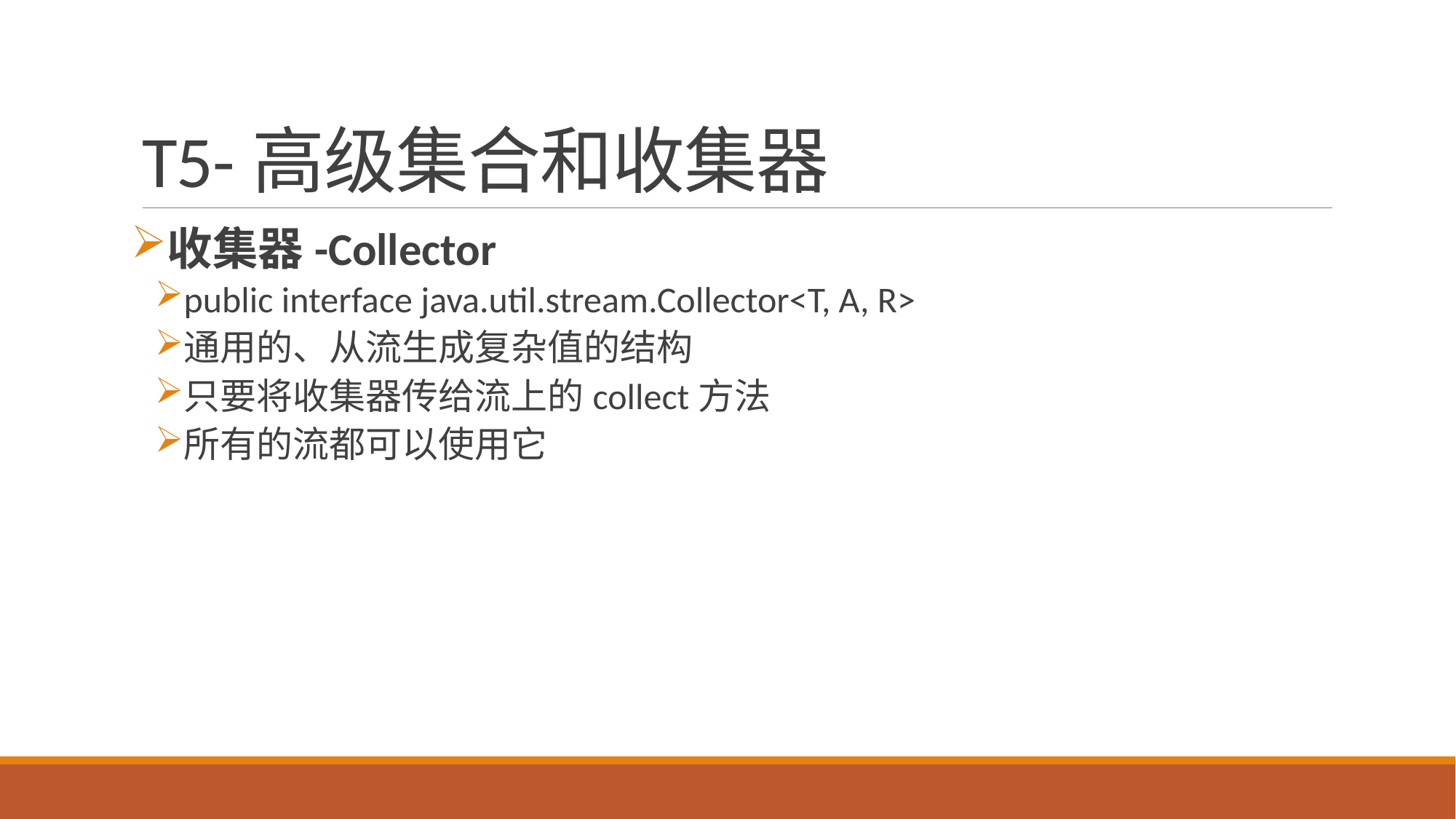

# T5-高级集合和收集器
收集器-Collector
public interface java.util.stream.Collector<T, A, R>
通用的、从流生成复杂值的结构
只要将收集器传给流上的collect方法
所有的流都可以使用它